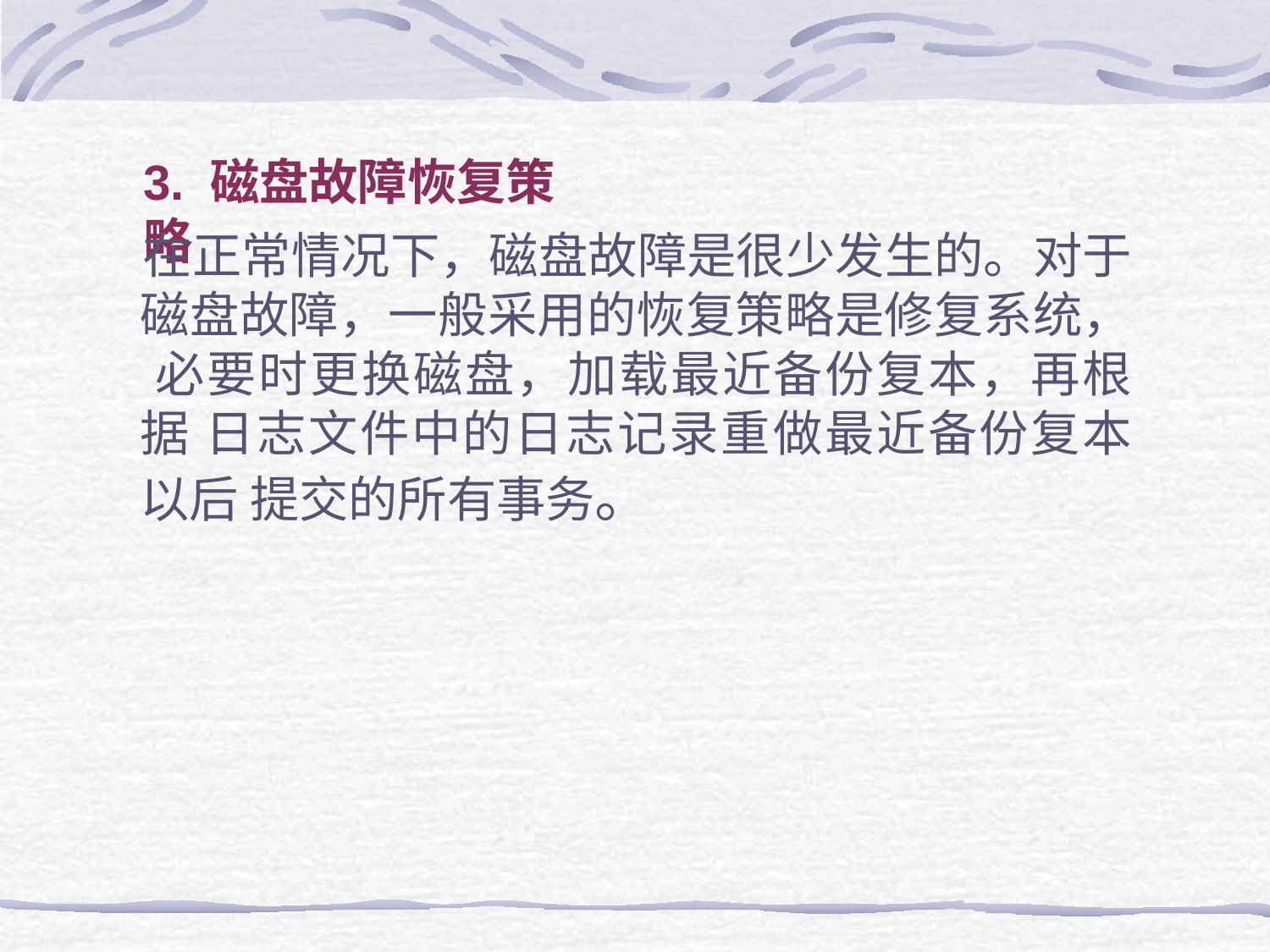

# 3. 磁盘故障恢复策略
在正常情况下，磁盘故障是很少发生的。对于 磁盘故障，一般采用的恢复策略是修复系统，  必要时更换磁盘，加载最近备份复本，再根据 日志文件中的日志记录重做最近备份复本以后 提交的所有事务。